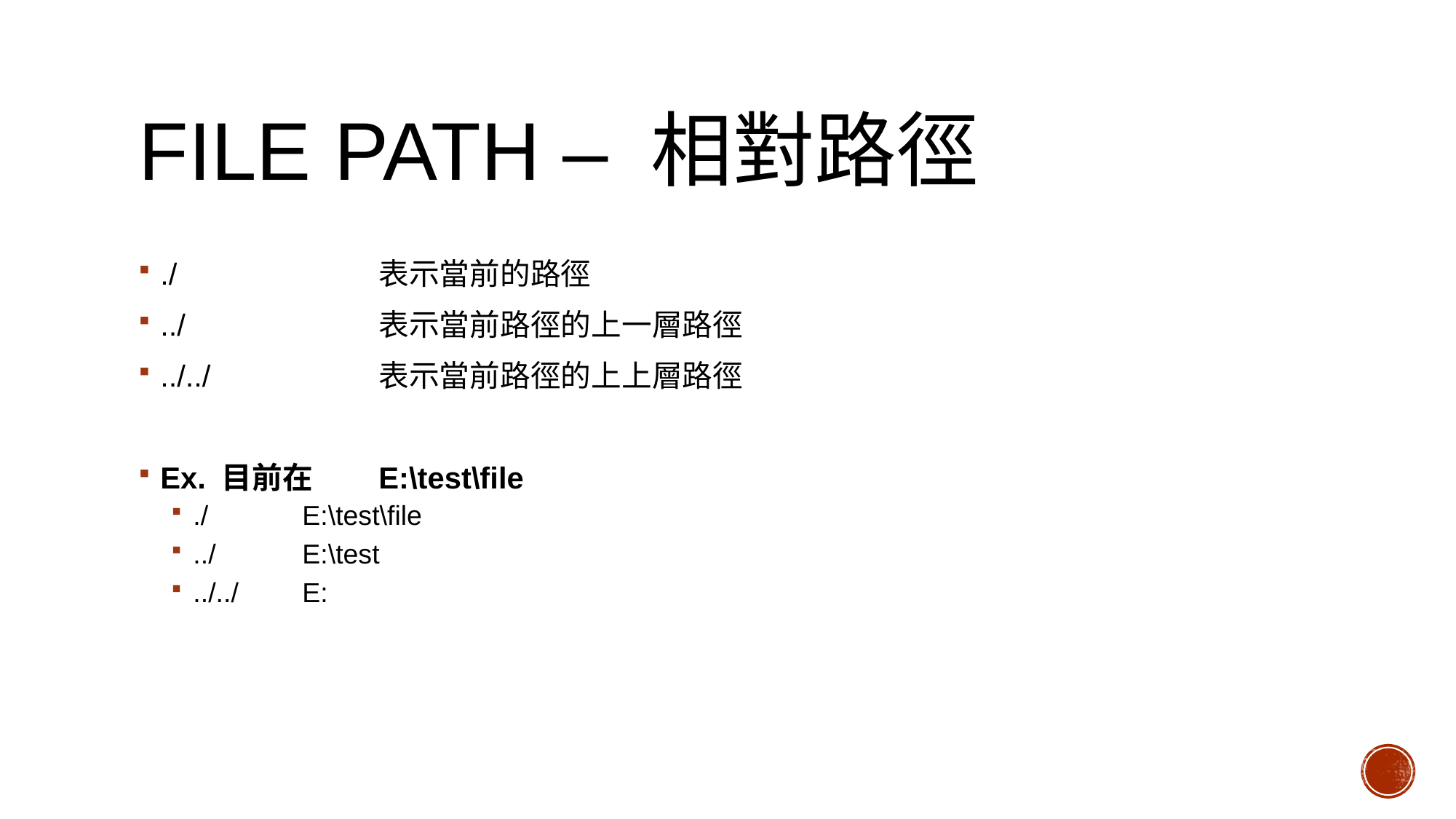

# File path – 相對路徑
./		表示當前的路徑
../		表示當前路徑的上一層路徑
../../		表示當前路徑的上上層路徑

Ex. 目前在	E:\test\file
./	E:\test\file
../	E:\test
../../	E: